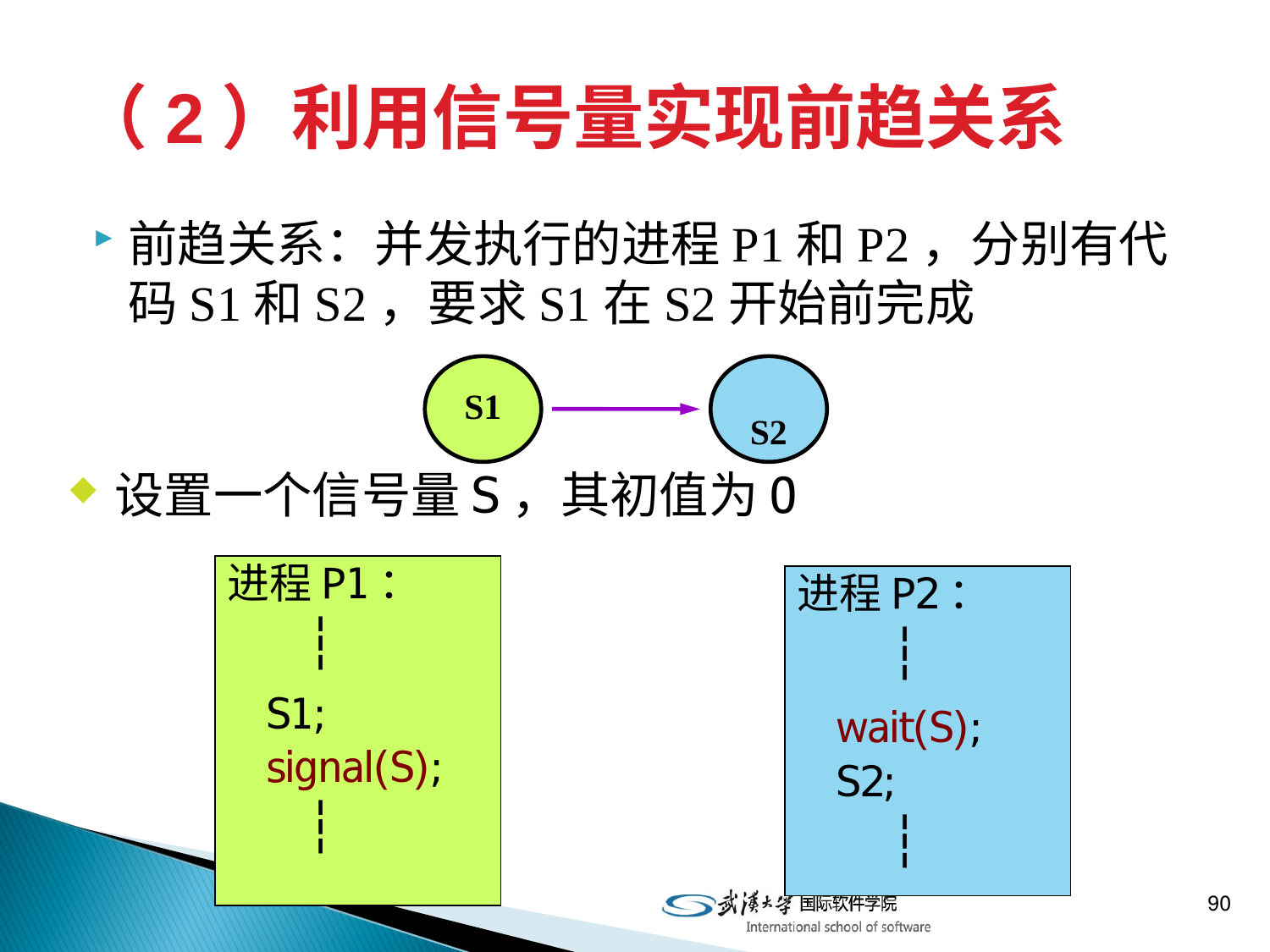

# （2）利用信号量实现前趋关系
前趋关系：并发执行的进程P1和P2，分别有代码S1和S2，要求S1在S2开始前完成

S1

S2

设置一个信号量S，其初值为0
进程P1：
      ┆
   S1;
   signal(S);
      ┆

进程P2：
      ┆
   wait(S);
   S2;
      ┆